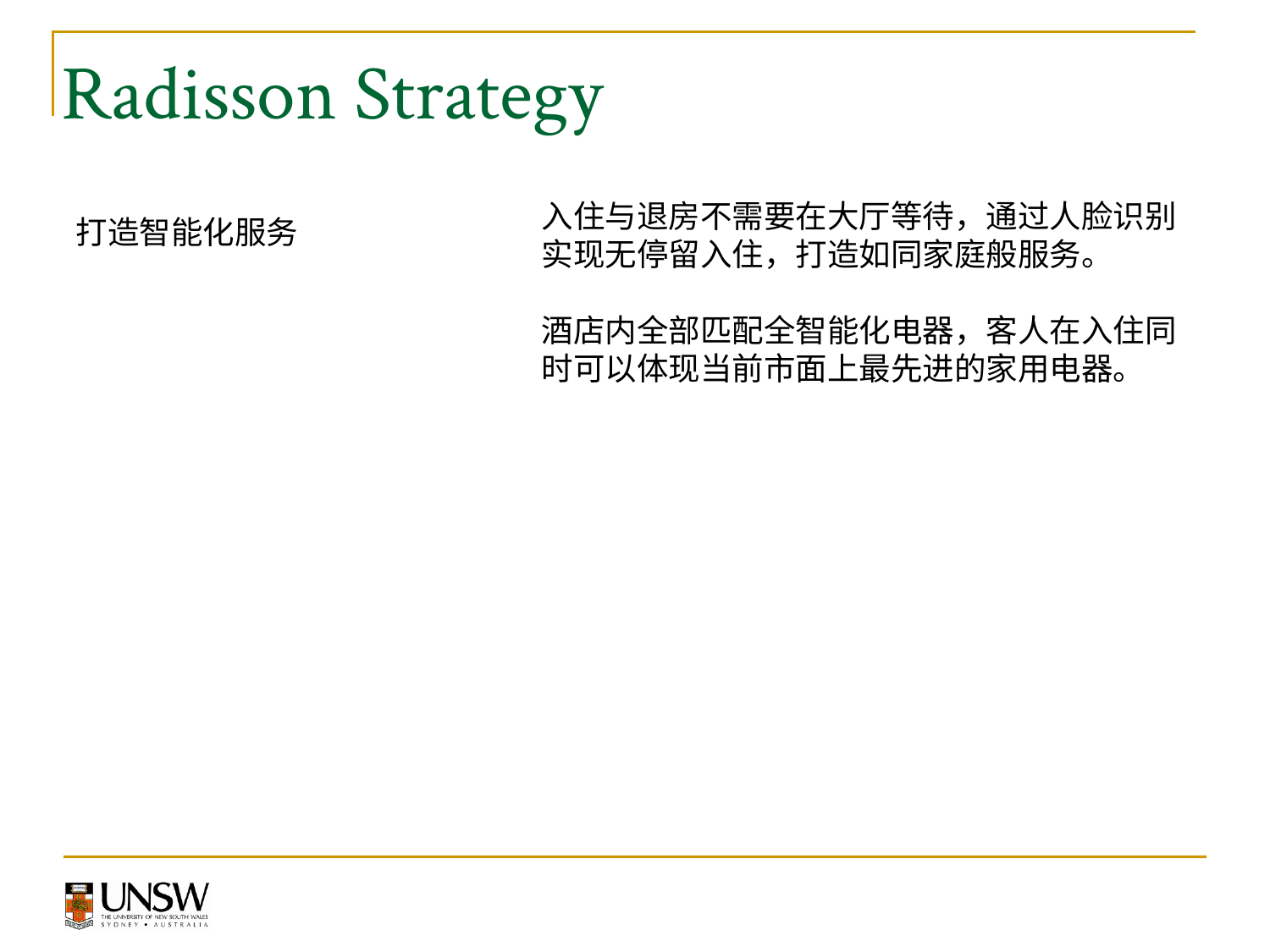

# Radisson Strategy
入住与退房不需要在大厅等待，通过人脸识别实现无停留入住，打造如同家庭般服务。

酒店内全部匹配全智能化电器，客人在入住同时可以体现当前市面上最先进的家用电器。

打造智能化服务